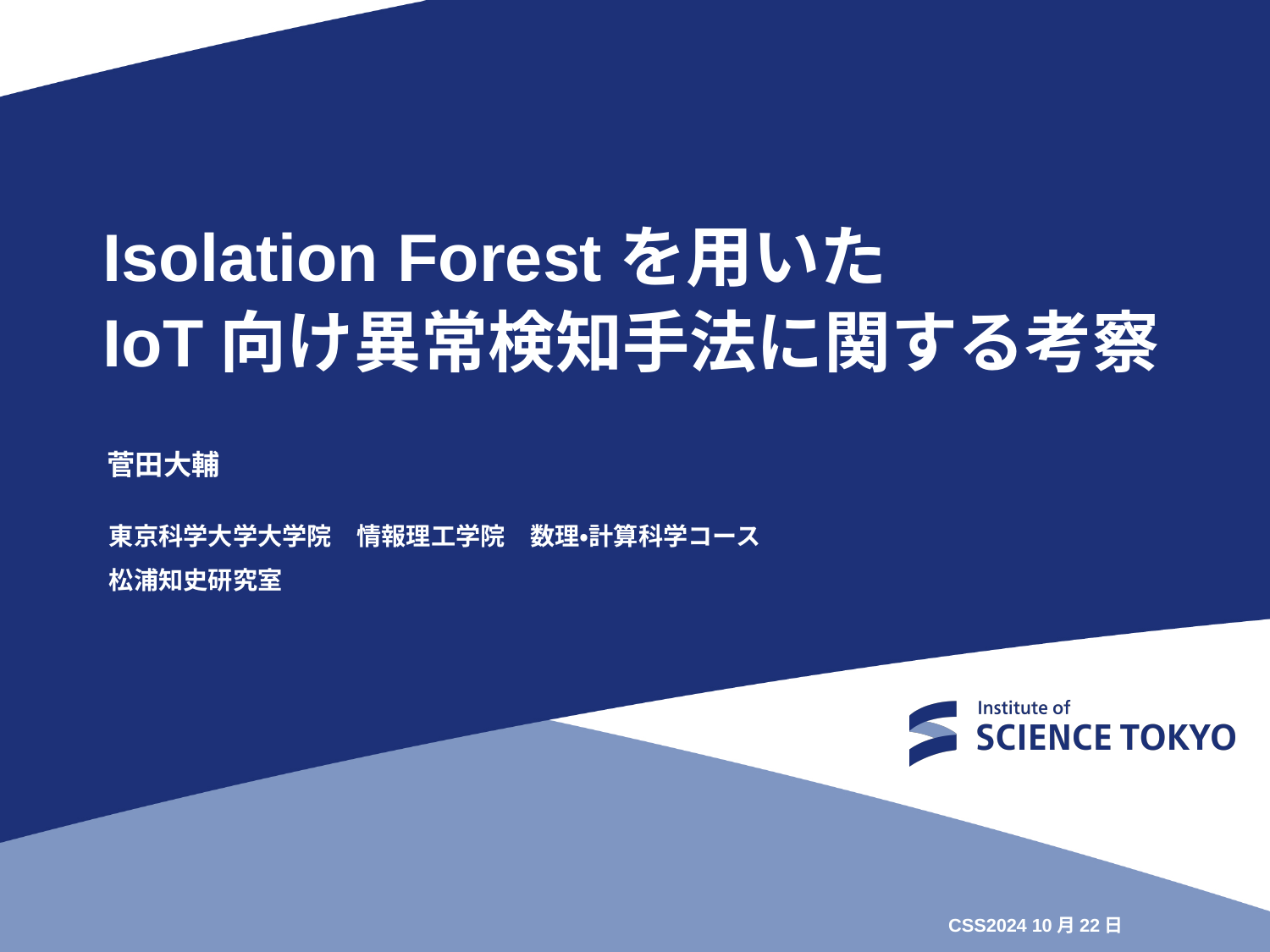

Isolation Forestを用いた
IoT向け異常検知手法に関する考察
菅田大輔
東京科学大学大学院　情報理工学院　数理・計算科学コース
松浦知史研究室
CSS2024 10月22日